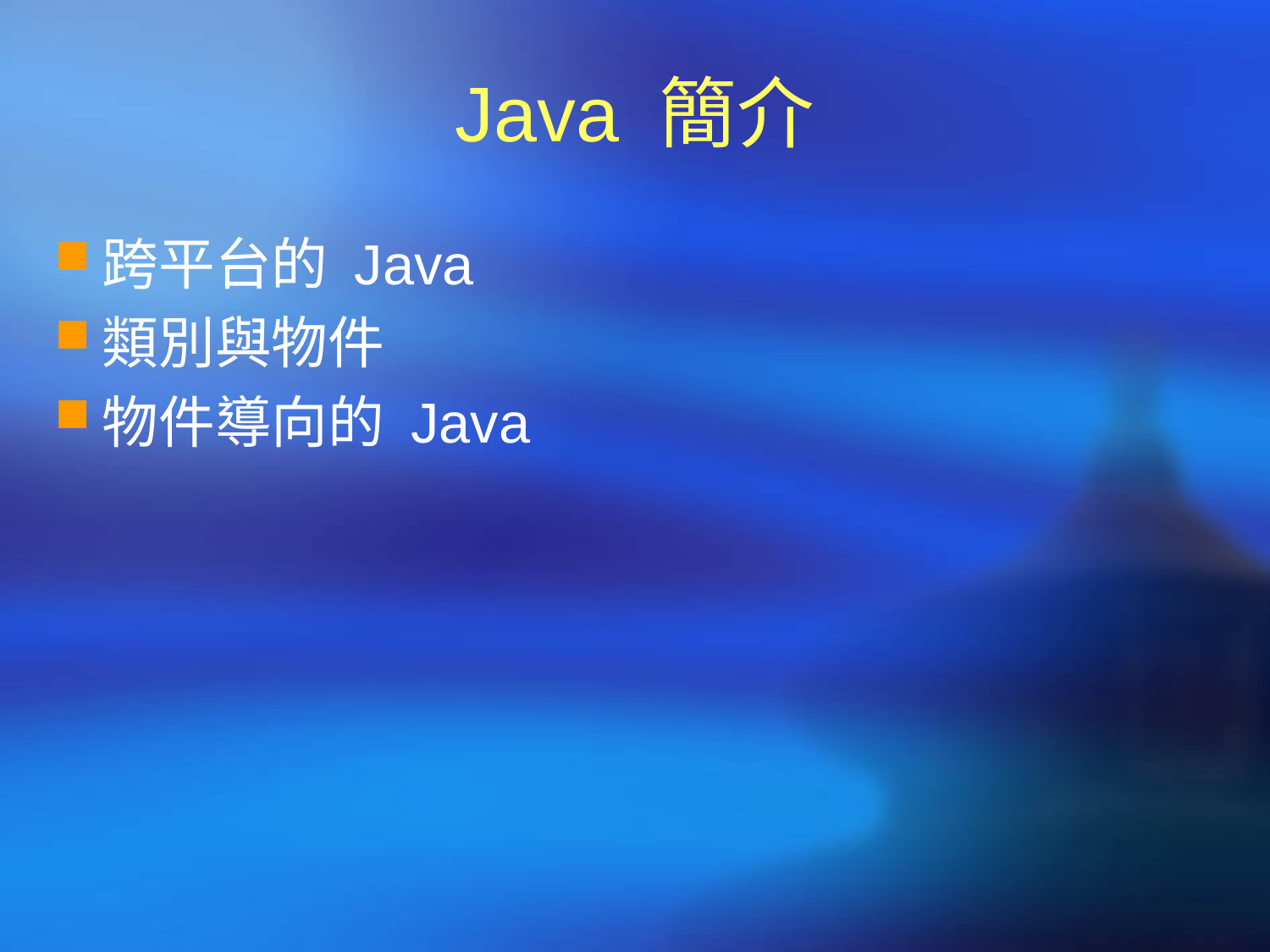

# Java 簡介
跨平台的 Java
類別與物件
物件導向的 Java